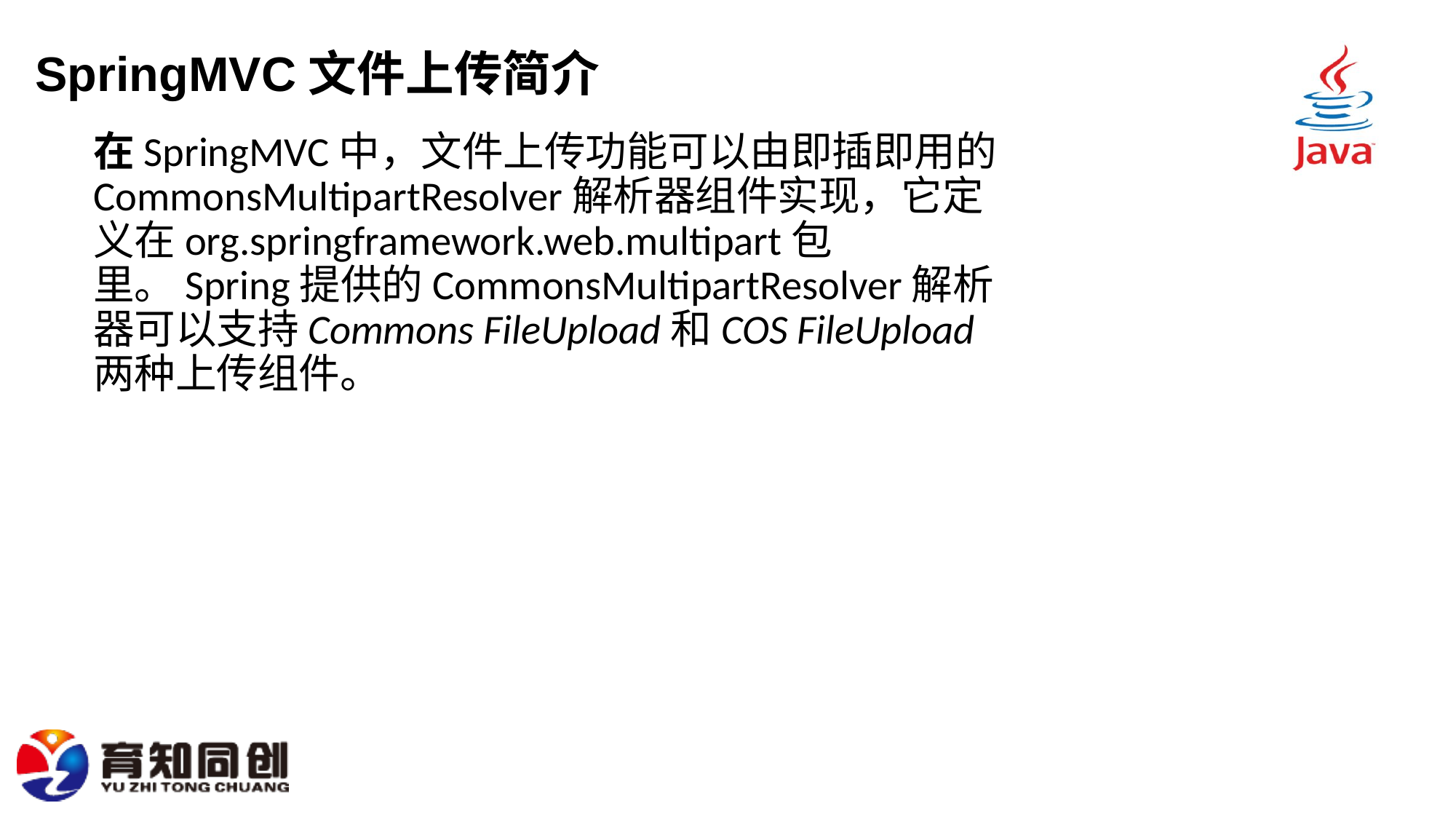

# SpringMVC文件上传简介
	在SpringMVC中，文件上传功能可以由即插即用的CommonsMultipartResolver解析器组件实现，它定义在org.springframework.web.multipart包里。Spring提供的CommonsMultipartResolver解析器可以支持Commons FileUpload和COS FileUpload两种上传组件。